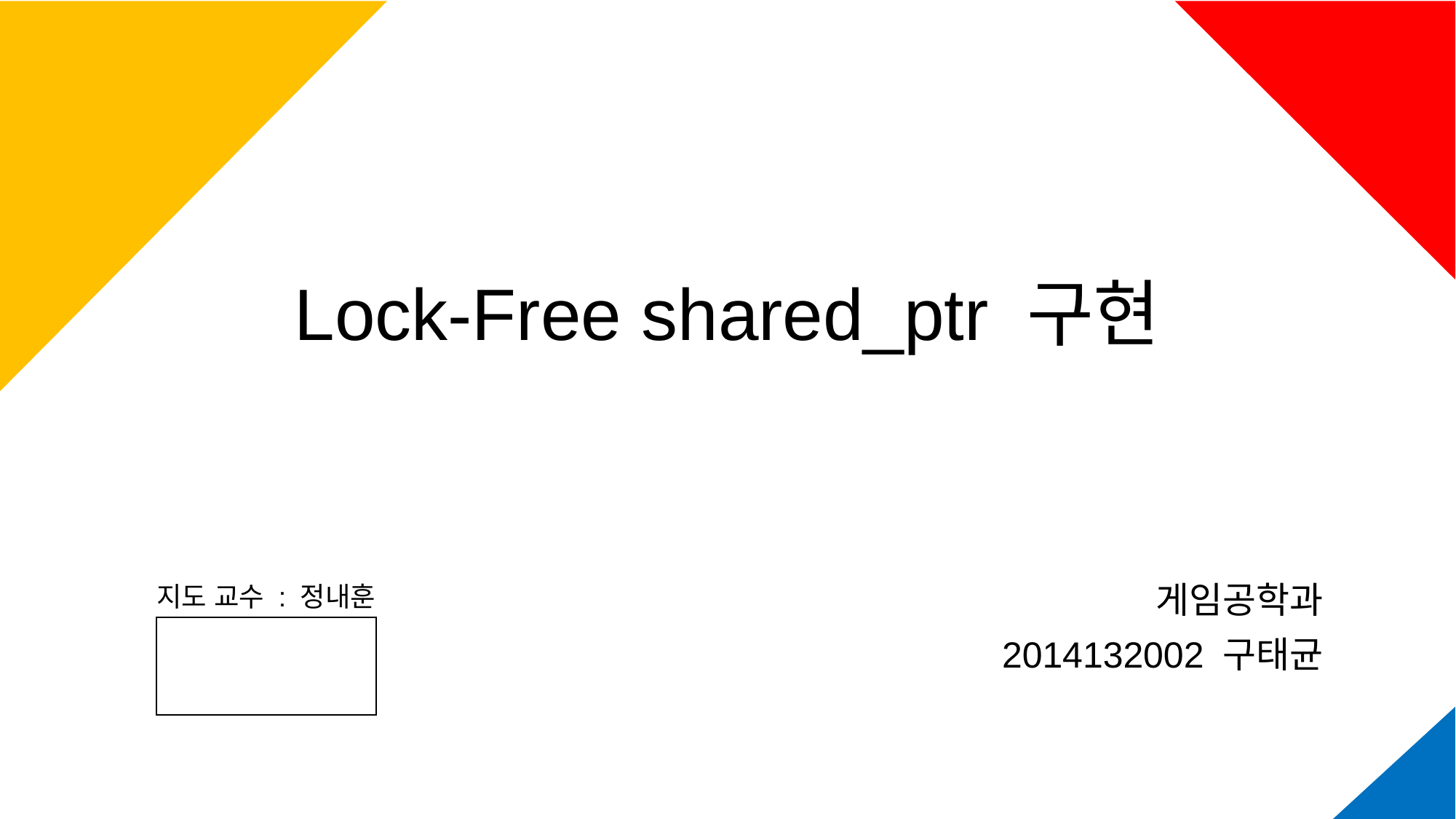

# Lock-Free shared_ptr 구현
게임공학과
2014132002 구태균
지도 교수 : 정내훈